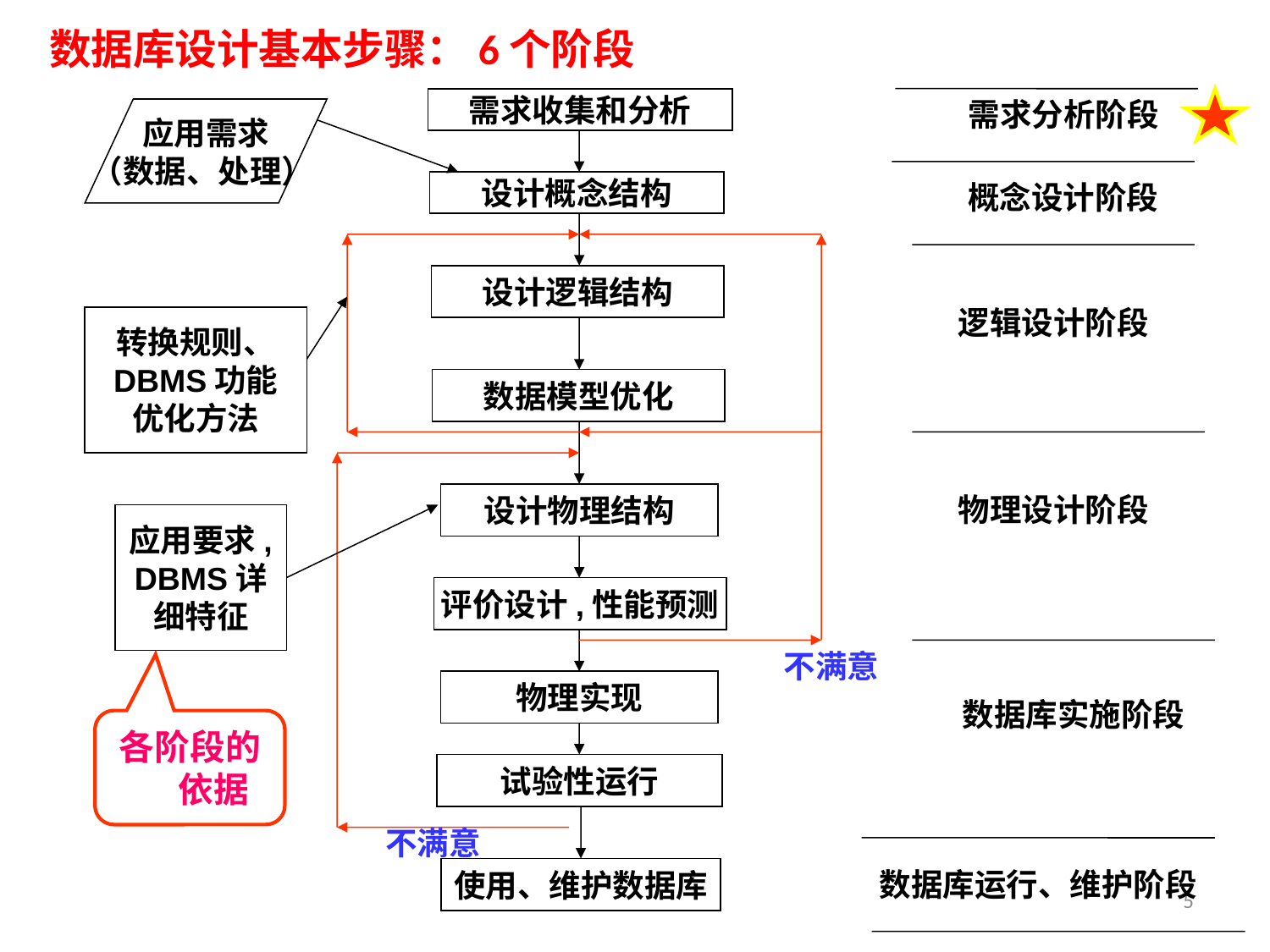

# 数据库设计基本步骤：6个阶段
需求收集和分析

应用需求
（数据、处理）

需求分析阶段

设计概念结构
概念设计阶段

设计逻辑结构

转换规则、
DBMS功能
优化方法
逻辑设计阶段

数据模型优化

设计物理结构
物理设计阶段
应用要求,
DBMS详
细特征

评价设计,性能预测

不满意

物理实现
数据库实施阶段

试验性运行

不满意

数据库运行、维护阶段
使用、维护数据库

各阶段的依据
5